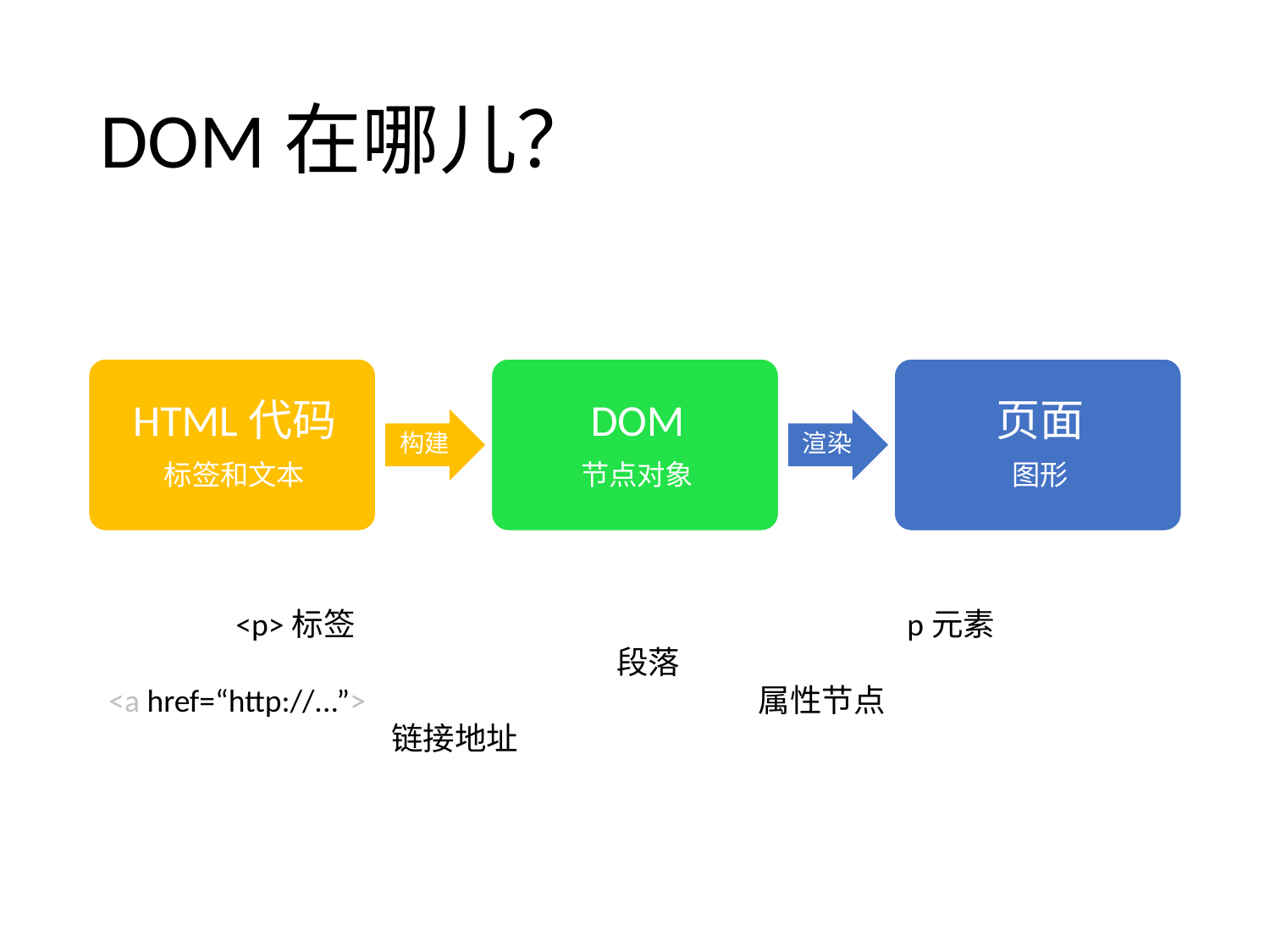

# DOM在哪儿？
HTML代码
标签和文本
构建
DOM
节点对象
渲染
页面
图形
	<p>标签					    p元素						段落
<a href=“http://...”>			 属性节点				    链接地址